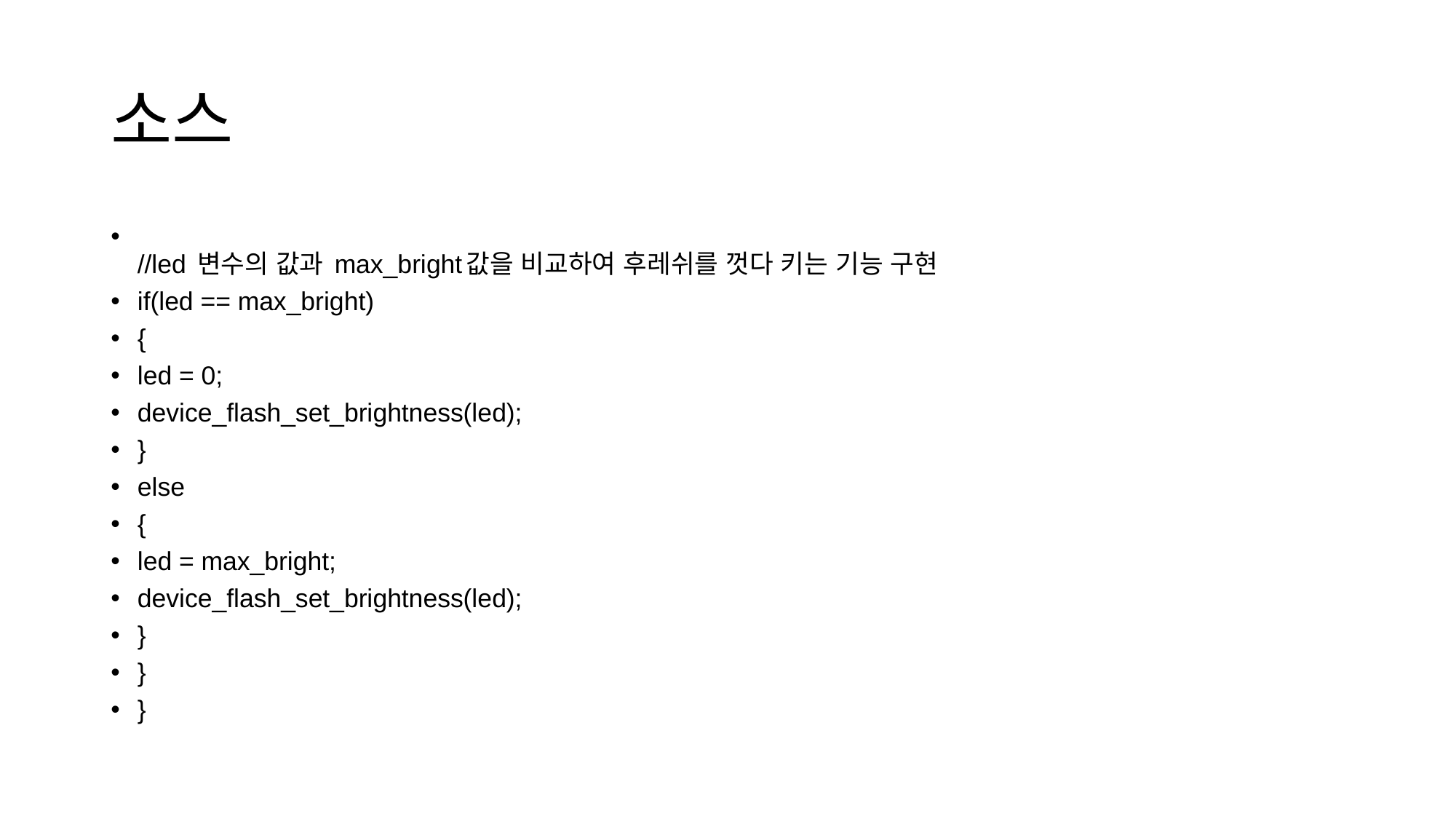

# 소스
//led 변수의 값과 max_bright값을 비교하여 후레쉬를 껏다 키는 기능 구현
if(led == max_bright)
{
led = 0;
device_flash_set_brightness(led);
}
else
{
led = max_bright;
device_flash_set_brightness(led);
}
}
}